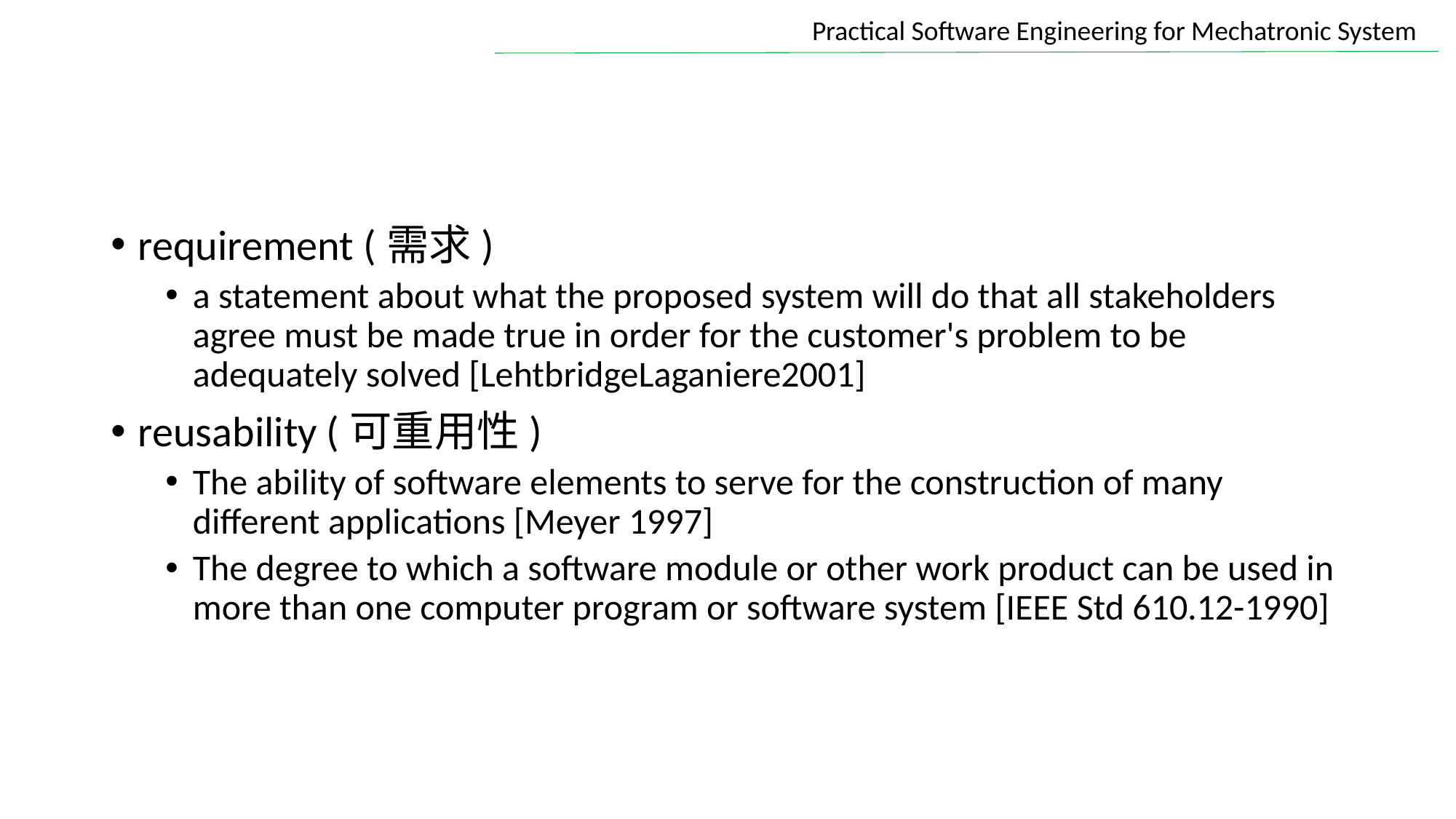

#
requirement (需求)
a statement about what the proposed system will do that all stakeholders agree must be made true in order for the customer's problem to be adequately solved [LehtbridgeLaganiere2001]
reusability (可重用性)
The ability of software elements to serve for the construction of many different applications [Meyer 1997]
The degree to which a software module or other work product can be used in more than one computer program or software system [IEEE Std 610.12-1990]

23